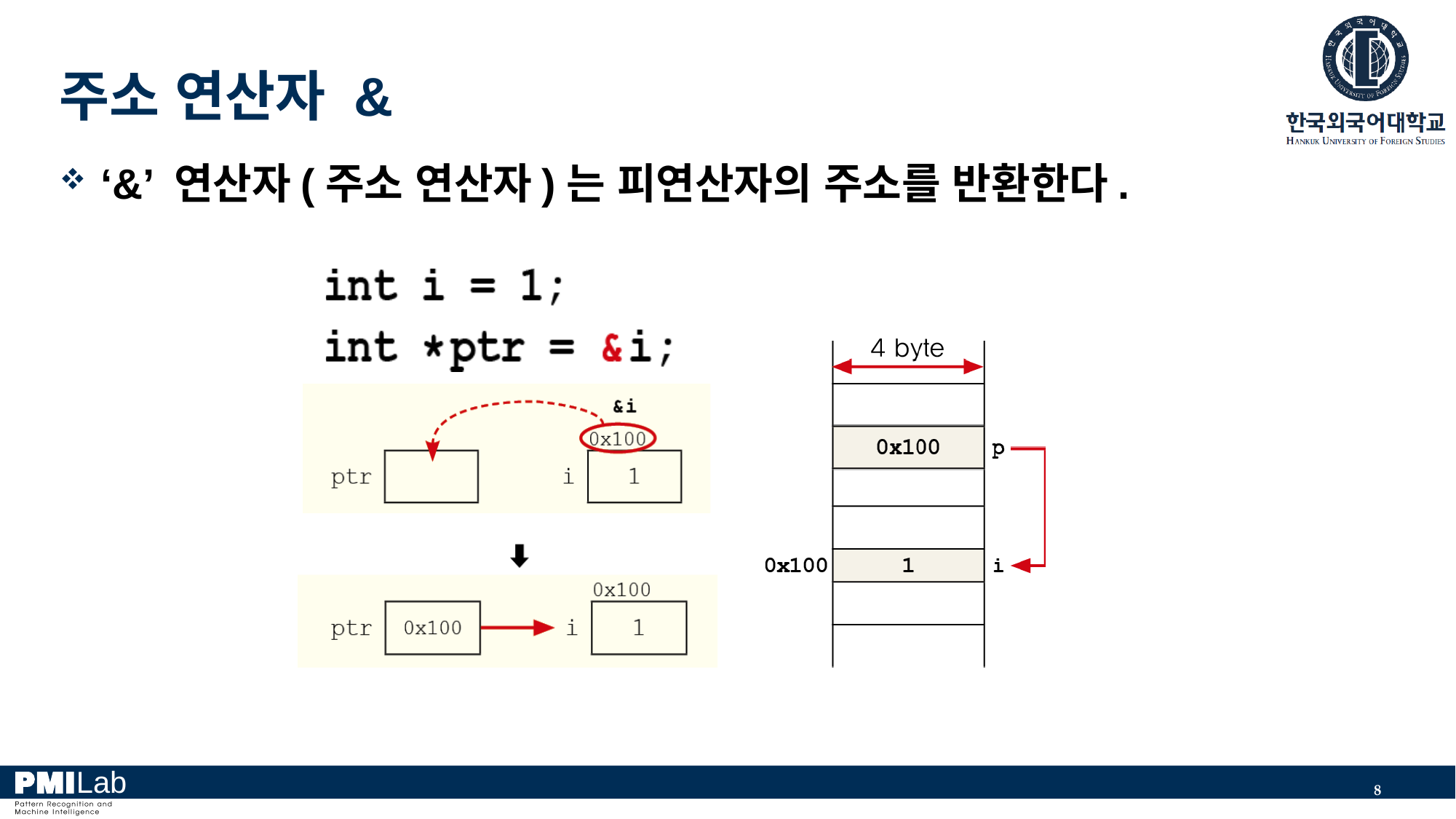

# 주소 연산자 &
‘&’ 연산자(주소 연산자)는 피연산자의 주소를 반환한다.

주 의
8